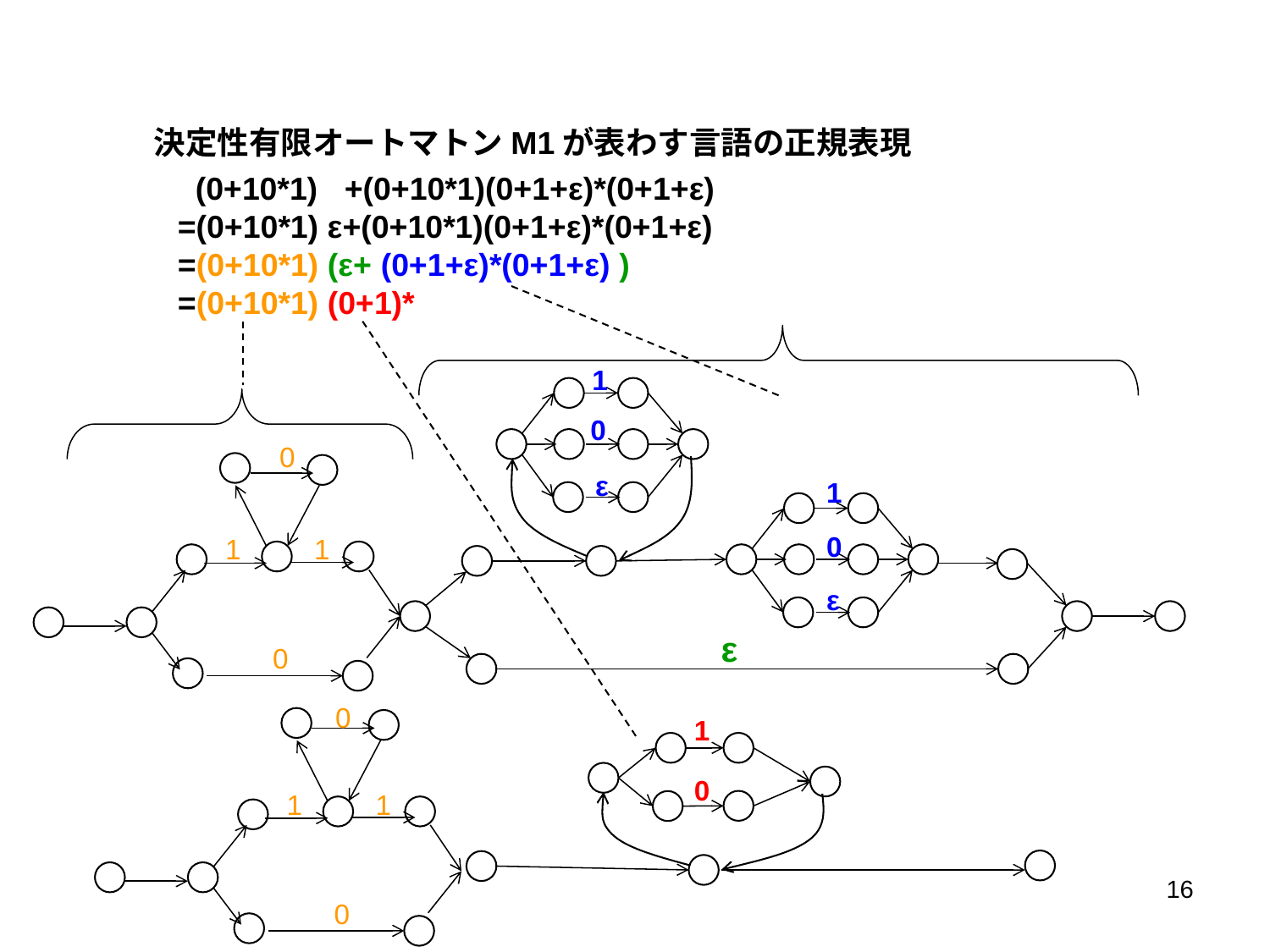

決定性有限オートマトンM1が表わす言語の正規表現
  (0+10*1)   +(0+10*1)(0+1+ε)*(0+1+ε)
=(0+10*1) ε+(0+10*1)(0+1+ε)*(0+1+ε)
=(0+10*1) (ε+ (0+1+ε)*(0+1+ε) )
=(0+10*1) (0+1)*

1

0

0

ε
1

0
1
1

ε

ε
0

0
1

0

1
1

16
0